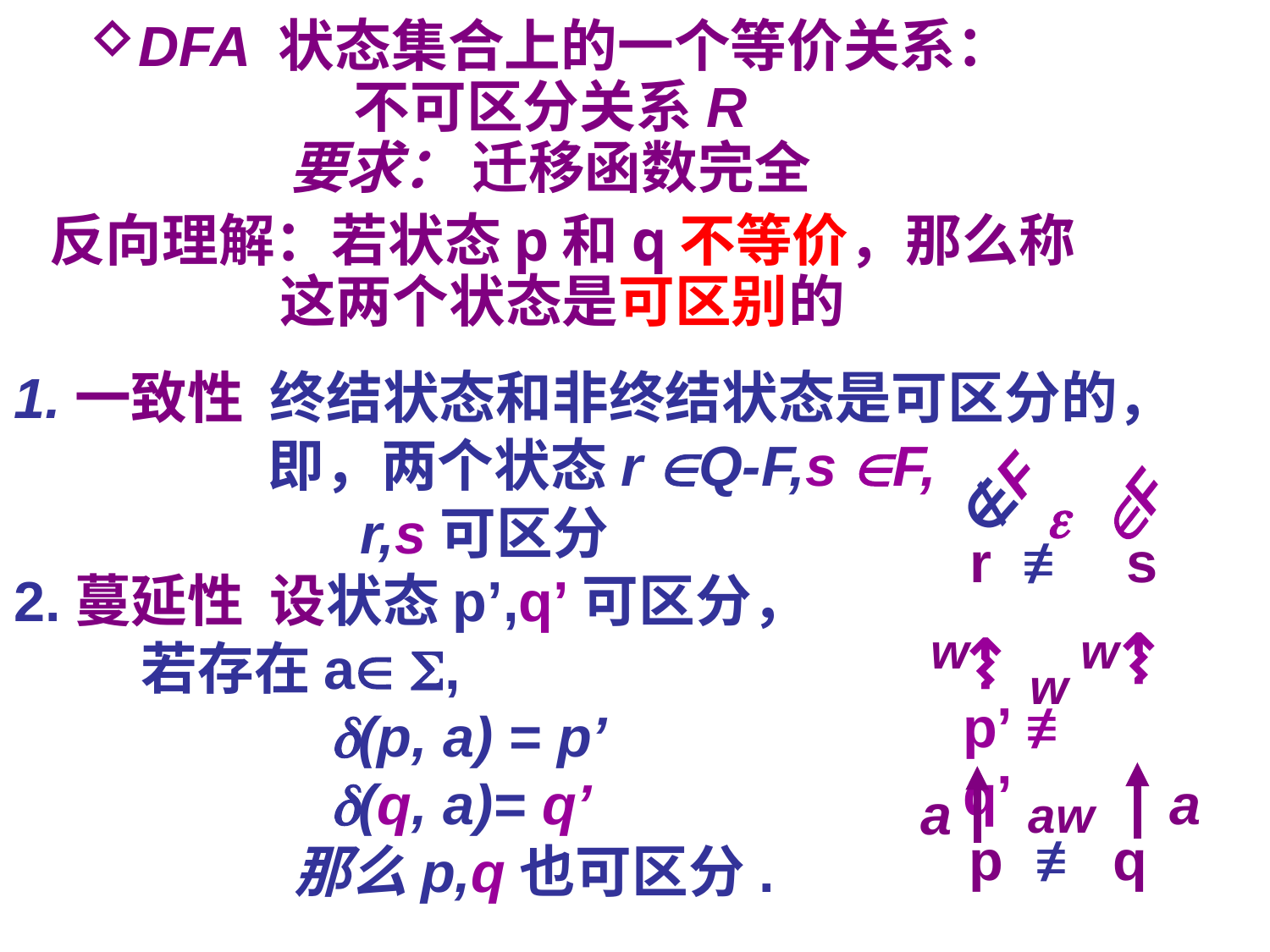

DFA 状态集合上的一个等价关系：
不可区分关系R
要求： 迁移函数完全
反向理解：若状态p和q不等价，那么称这两个状态是可区别的
1.一致性  终结状态和非终结状态是可区分的，		即，两个状态r ∈Q-F,s ∈F,
 	              r,s可区分
2.蔓延性  设状态p’,q’可区分，
	若存在a∈ Σ,
		    δ(p, a) = p’
		    δ(q, a)= q’
		 那么p,q也可区分.

∉F
∈F
ε
r  ≢   s
⇝
⇝
w
w
w
p’ ≢   q’
a
a
aw
≢
 p       q